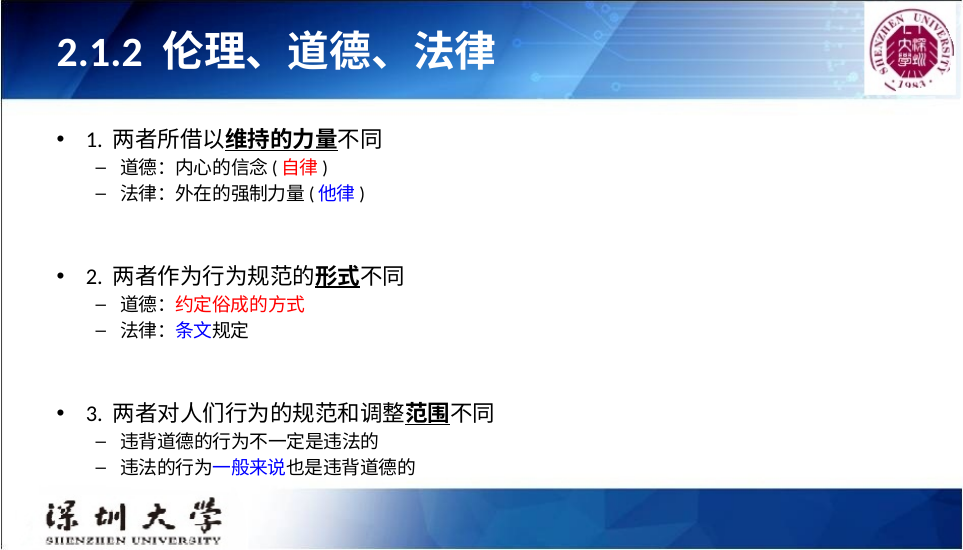

# 2.1.2 伦理、道德、法律
1. 两者所借以维持的力量不同
道德：内心的信念(自律)
法律：外在的强制力量(他律)

2. 两者作为行为规范的形式不同
道德：约定俗成的方式
法律：条文规定

3. 两者对人们行为的规范和调整范围不同
违背道德的行为不一定是违法的
违法的行为一般来说也是违背道德的

10